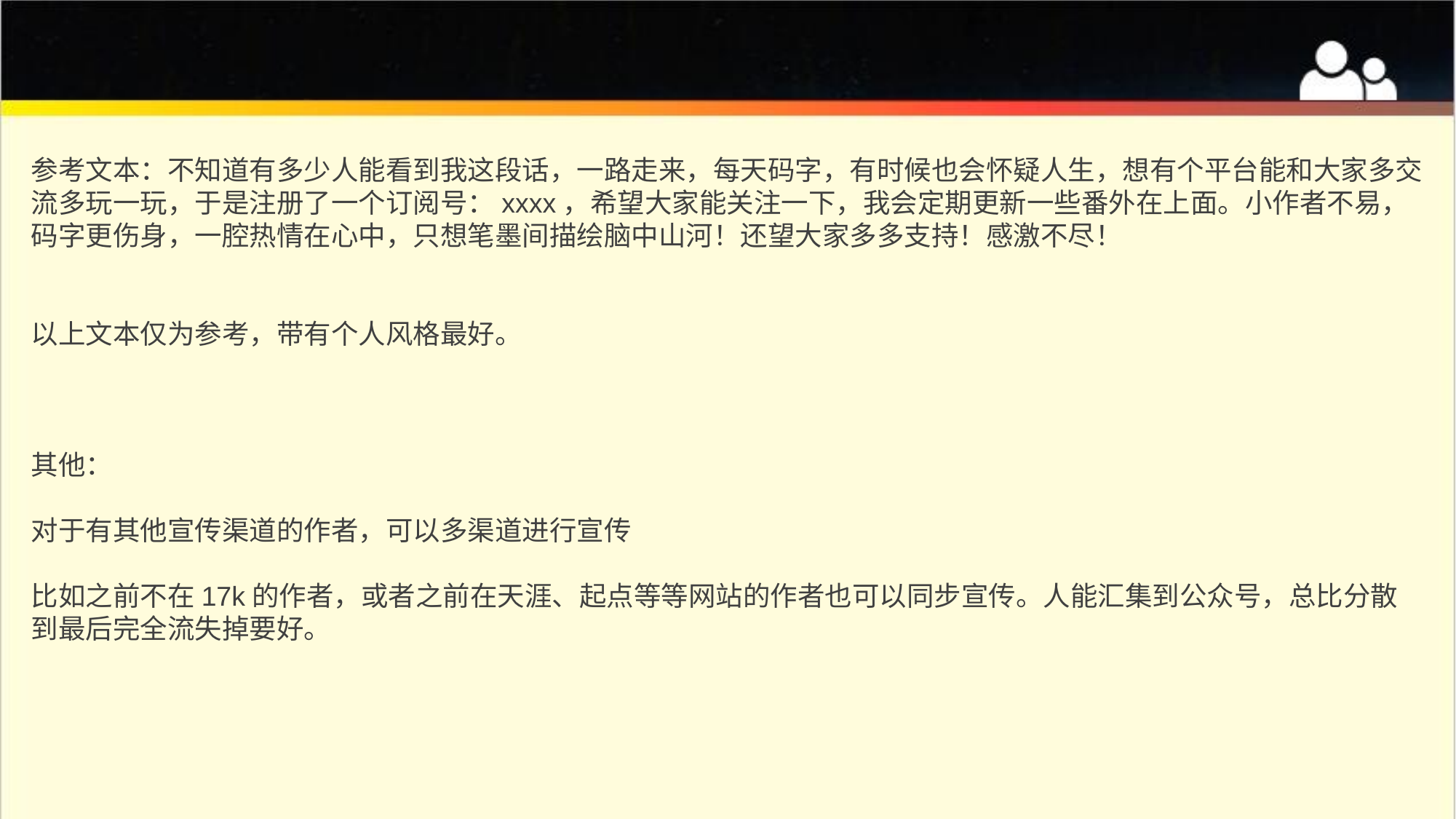

#
参考文本：不知道有多少人能看到我这段话，一路走来，每天码字，有时候也会怀疑人生，想有个平台能和大家多交流多玩一玩，于是注册了一个订阅号：xxxx，希望大家能关注一下，我会定期更新一些番外在上面。小作者不易，码字更伤身，一腔热情在心中，只想笔墨间描绘脑中山河！还望大家多多支持！感激不尽！

以上文本仅为参考，带有个人风格最好。

其他：

对于有其他宣传渠道的作者，可以多渠道进行宣传

比如之前不在17k的作者，或者之前在天涯、起点等等网站的作者也可以同步宣传。人能汇集到公众号，总比分散到最后完全流失掉要好。